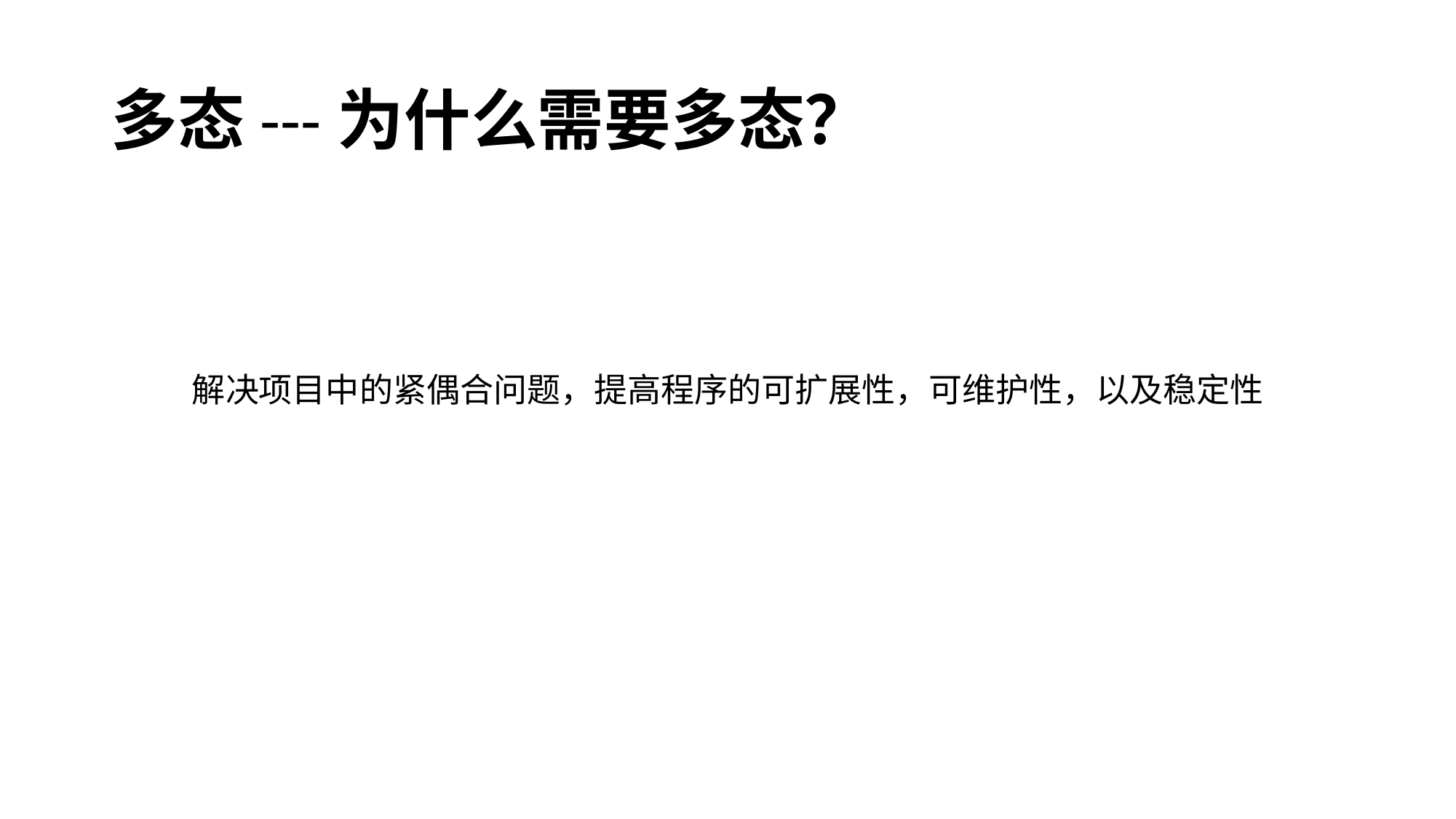

# 多态---为什么需要多态？
解决项目中的紧偶合问题，提高程序的可扩展性，可维护性，以及稳定性